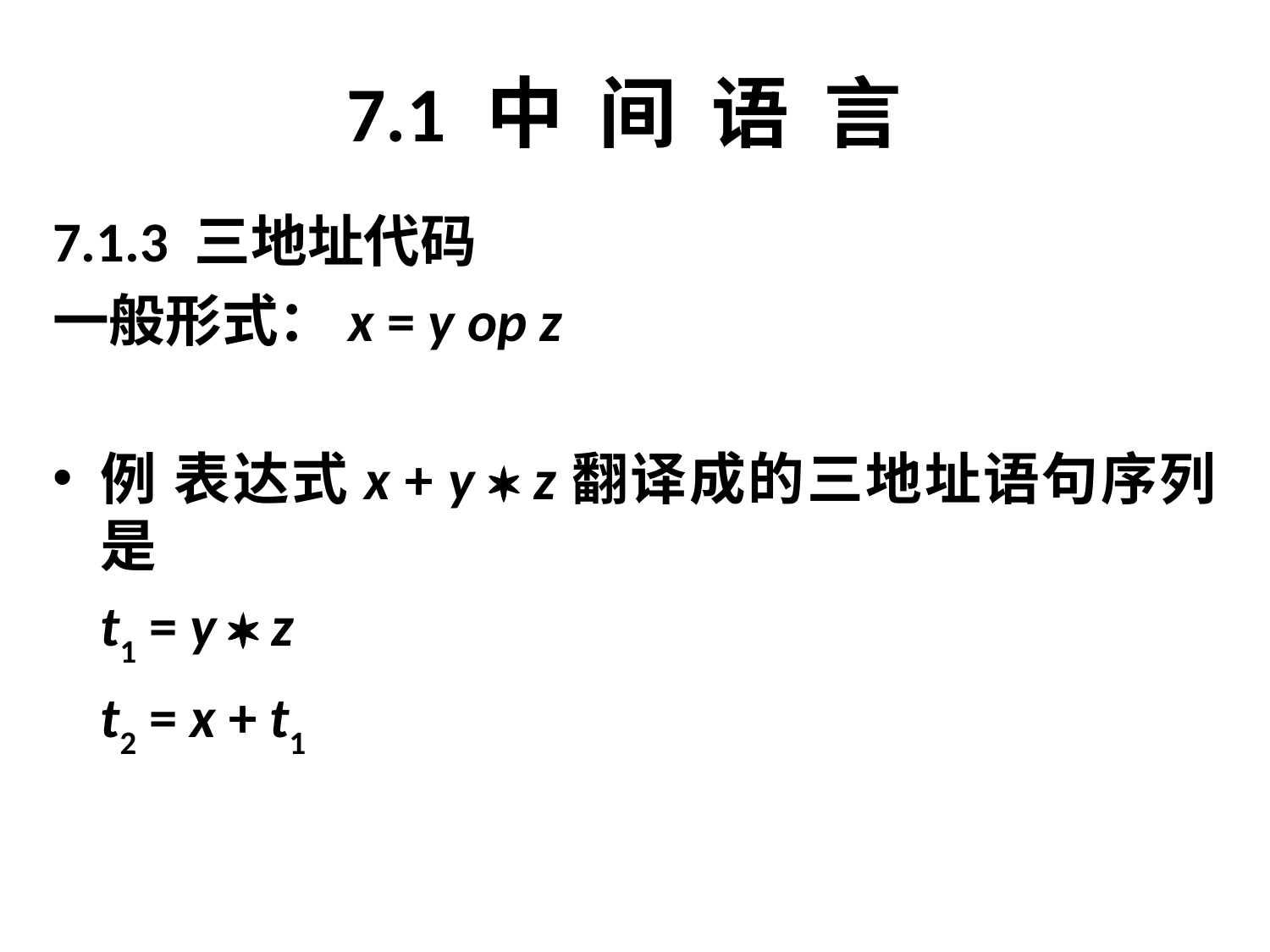

# 7.1 中  间  语  言
7.1.3 三地址代码
一般形式：x = y op z

例 表达式x + y ∗ z翻译成的三地址语句序列是
	t1 = y ∗ z
	t2 = x + t1